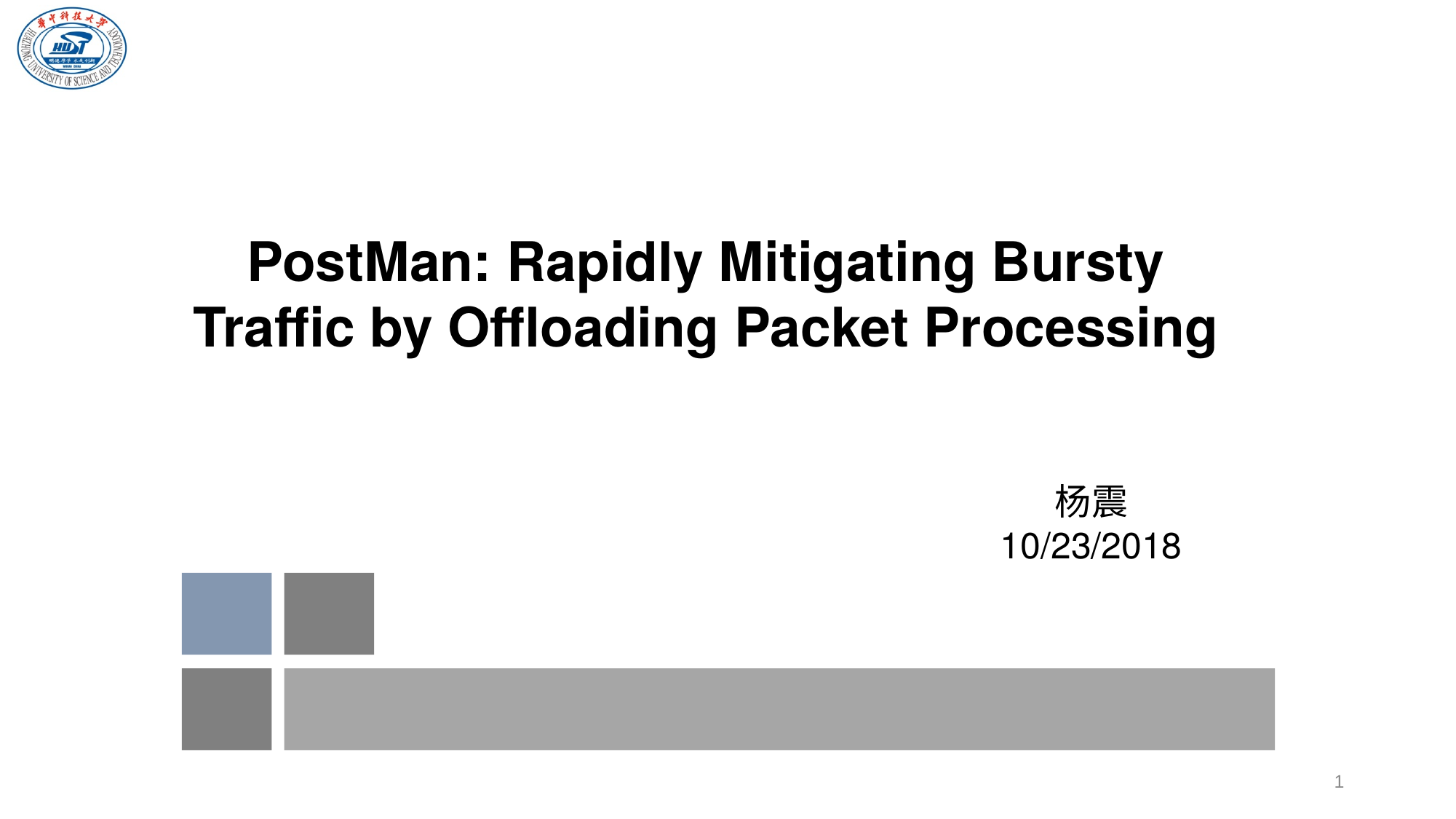

PostMan: Rapidly Mitigating Bursty Traffic by Offloading Packet Processing
杨震
10/23/2018

1